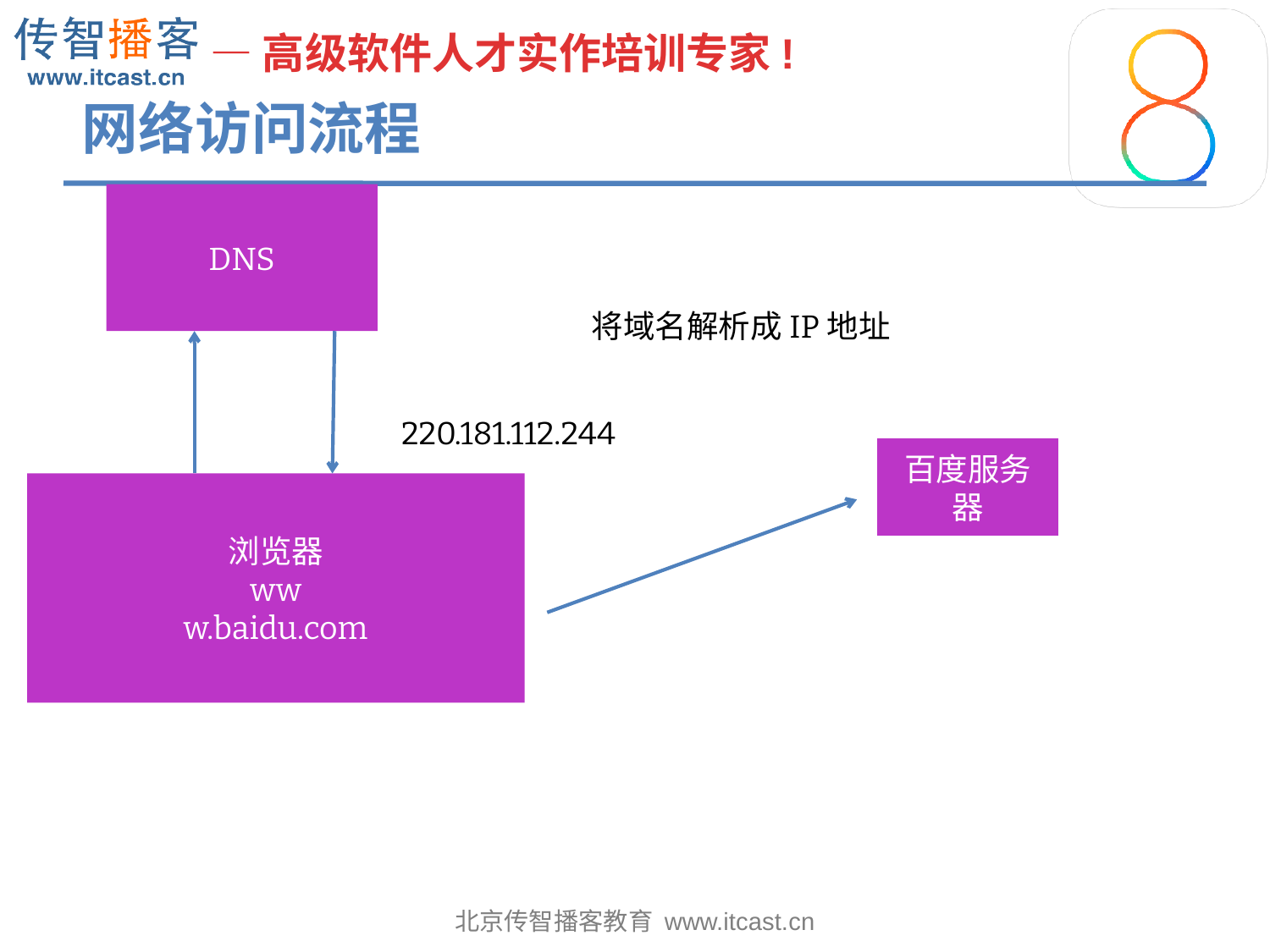

# 网络访问流程
DNS
将域名解析成IP地址
220.181.112.244
百度服务器
浏览器
ww
w.baidu.com